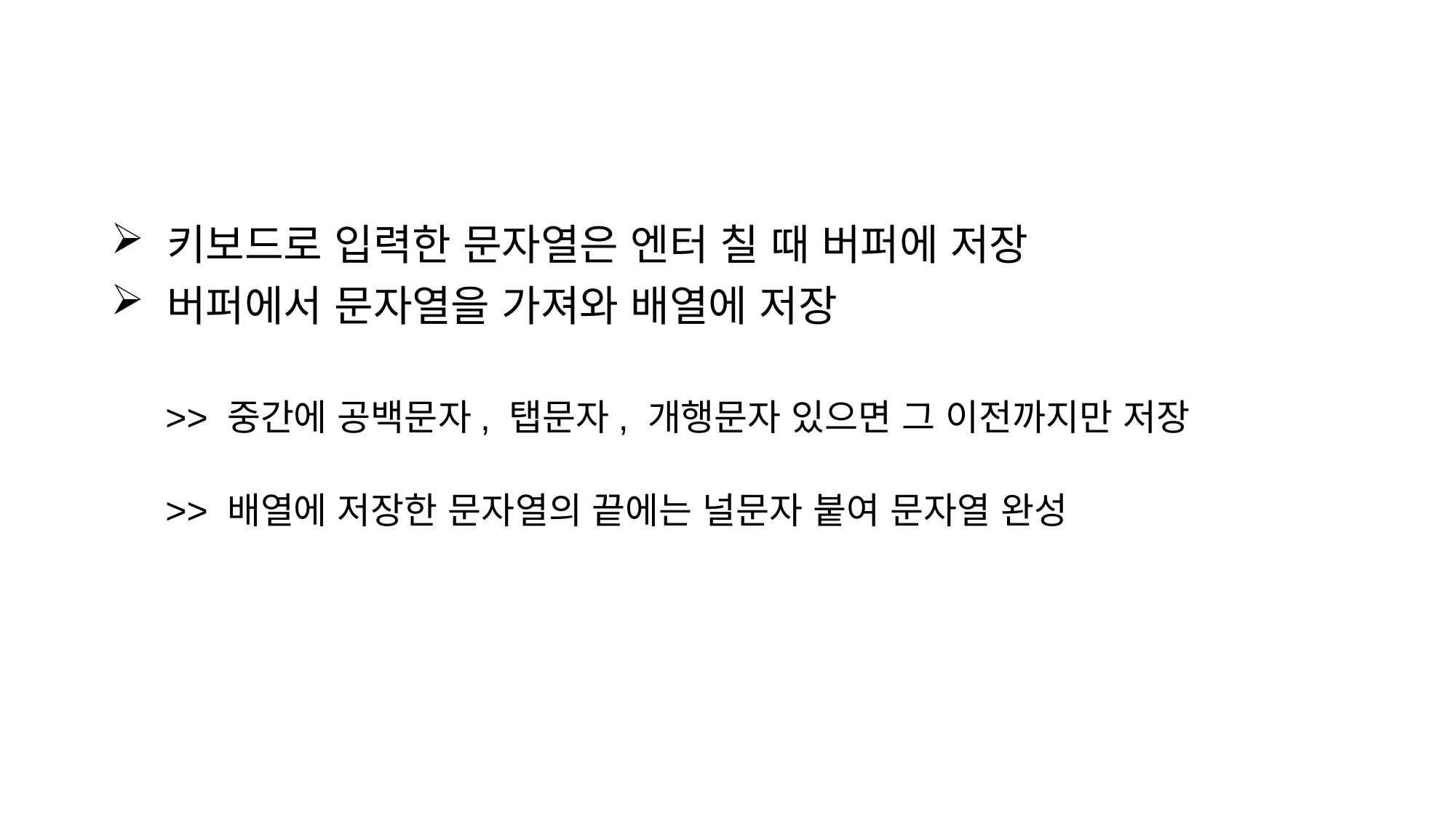

#
 키보드로 입력한 문자열은 엔터 칠 때 버퍼에 저장
 버퍼에서 문자열을 가져와 배열에 저장

>> 중간에 공백문자, 탭문자, 개행문자 있으면 그 이전까지만 저장

>> 배열에 저장한 문자열의 끝에는 널문자 붙여 문자열 완성